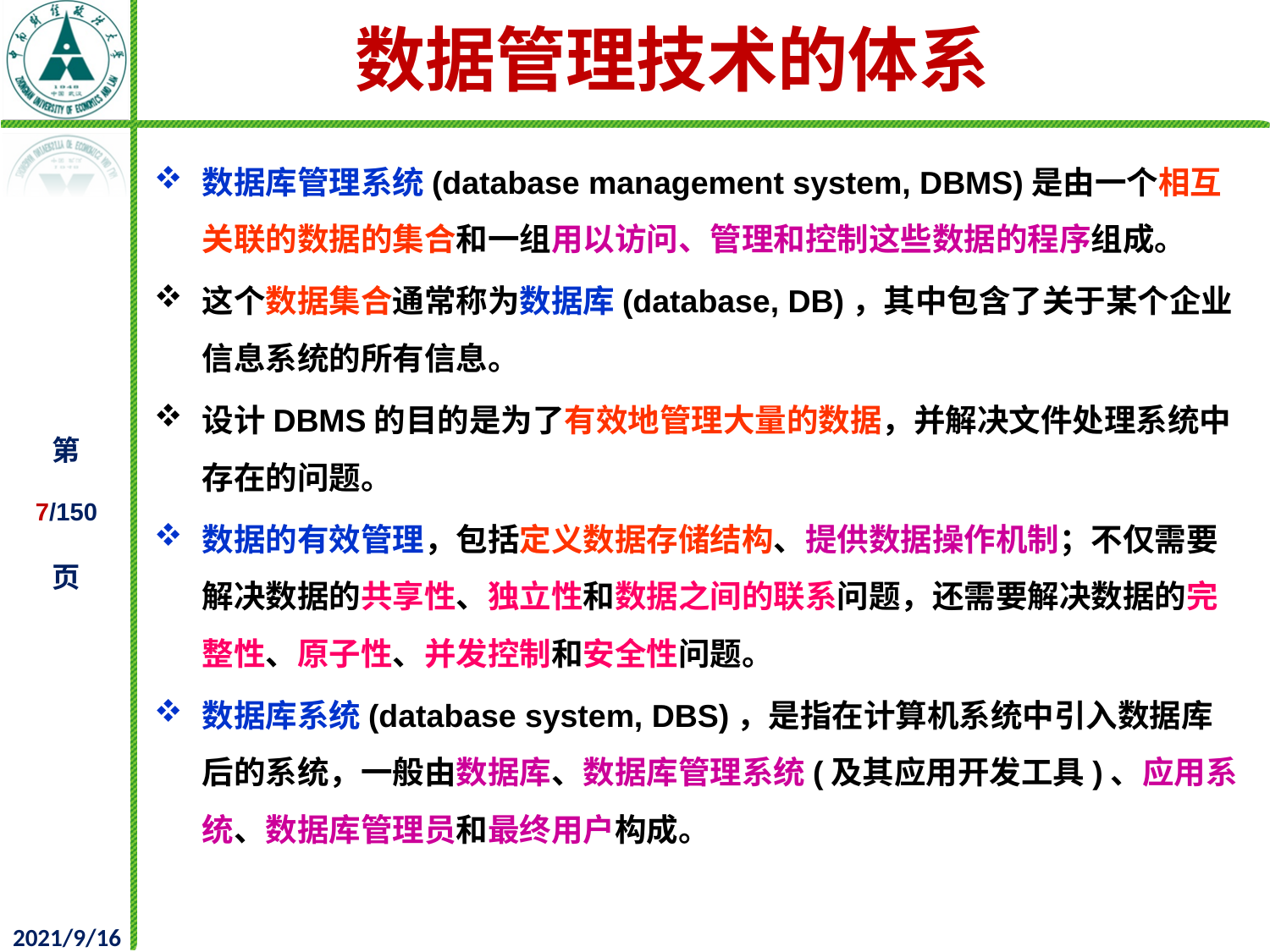

# 数据管理技术的体系
数据库管理系统(database management system, DBMS)是由一个相互关联的数据的集合和一组用以访问、管理和控制这些数据的程序组成。
这个数据集合通常称为数据库(database, DB)，其中包含了关于某个企业信息系统的所有信息。
设计DBMS的目的是为了有效地管理大量的数据，并解决文件处理系统中存在的问题。
数据的有效管理，包括定义数据存储结构、提供数据操作机制；不仅需要解决数据的共享性、独立性和数据之间的联系问题，还需要解决数据的完整性、原子性、并发控制和安全性问题。
数据库系统(database system, DBS)，是指在计算机系统中引入数据库后的系统，一般由数据库、数据库管理系统(及其应用开发工具)、应用系统、数据库管理员和最终用户构成。
2021/9/16